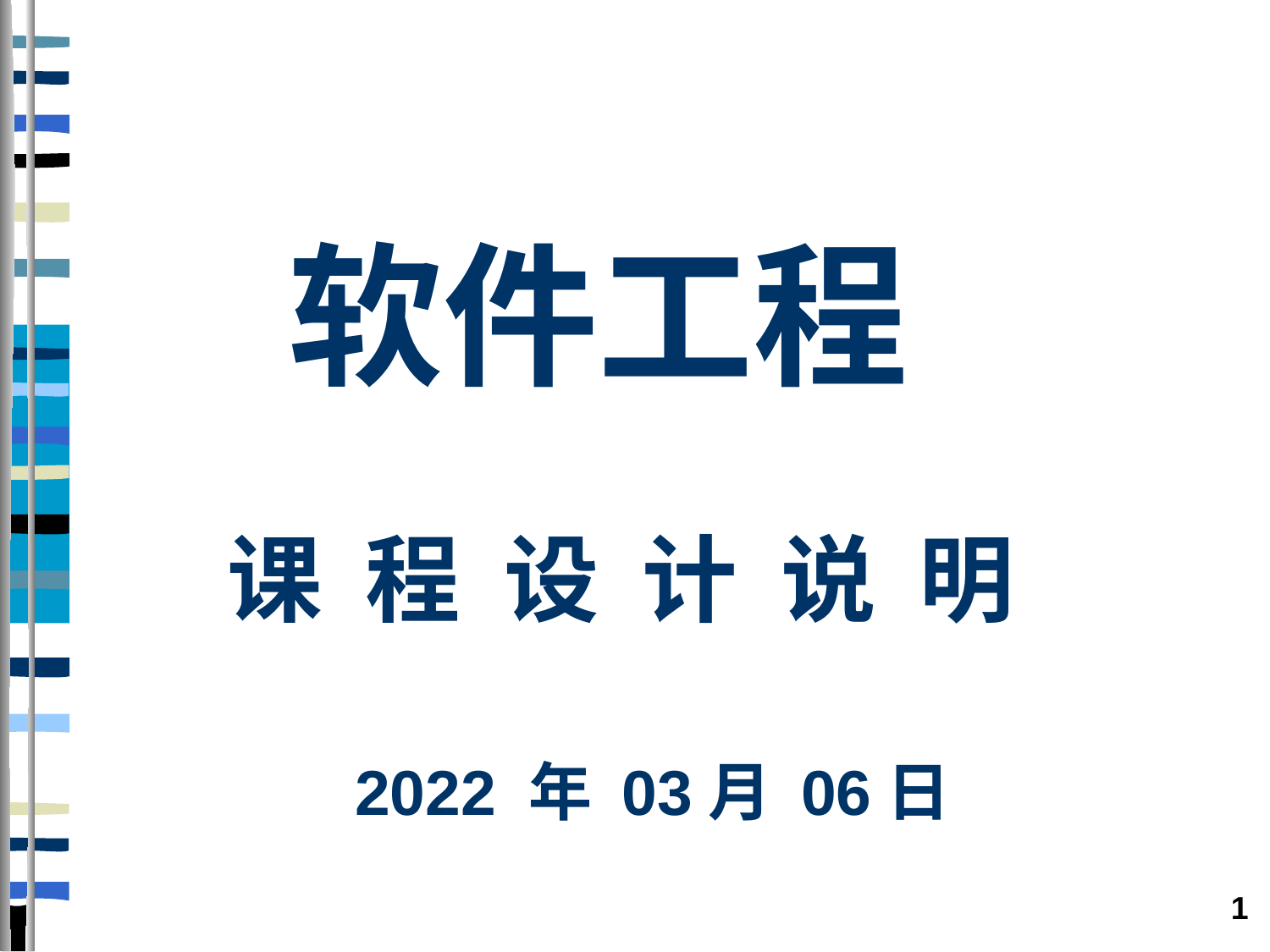

# 软件工程 课  程  设  计  说  明
                         2022 年 03月 06日
1